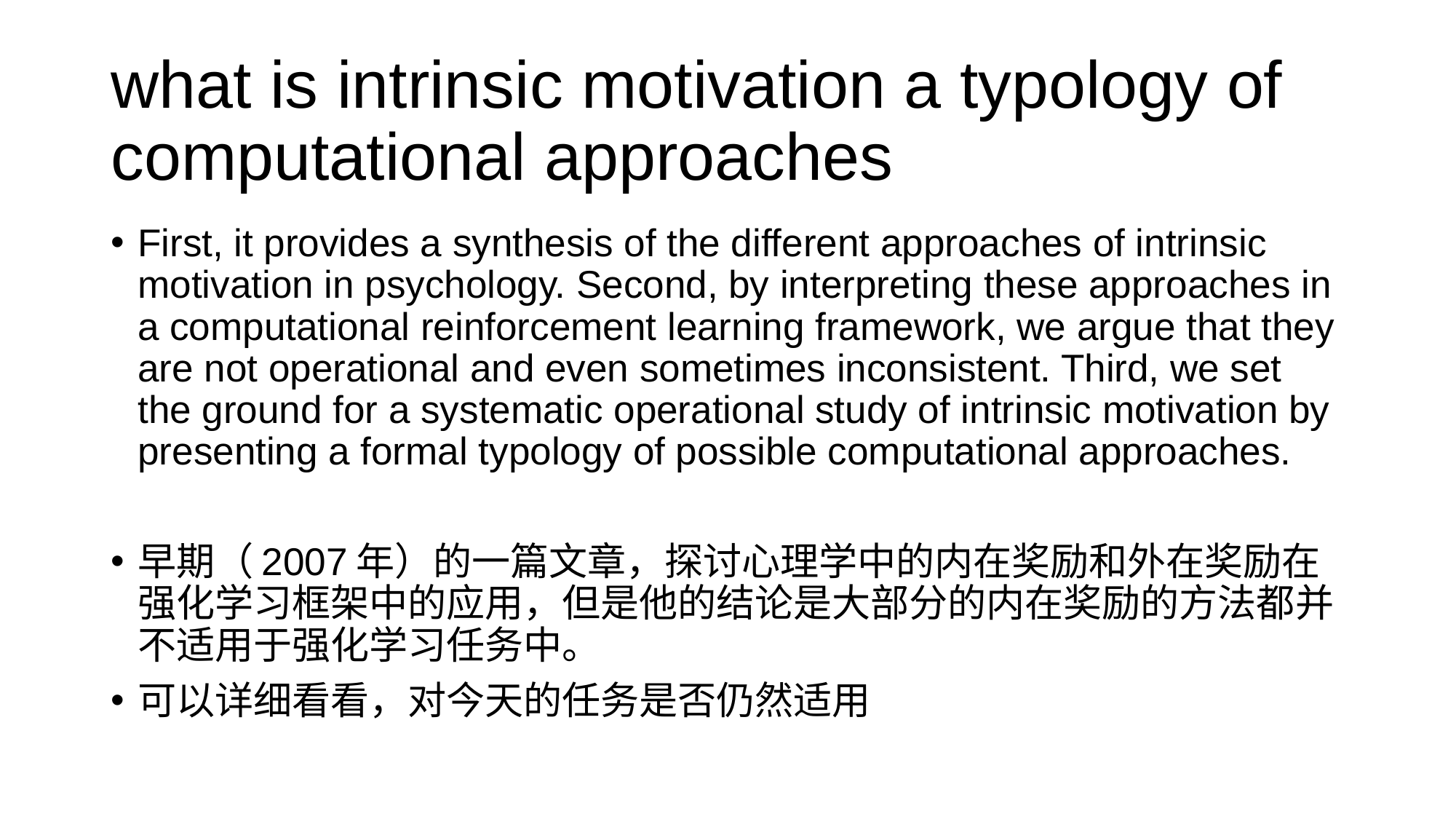

# what is intrinsic motivation a typology of computational approaches
First, it provides a synthesis of the different approaches of intrinsic motivation in psychology. Second, by interpreting these approaches in a computational reinforcement learning framework, we argue that they are not operational and even sometimes inconsistent. Third, we set the ground for a systematic operational study of intrinsic motivation by presenting a formal typology of possible computational approaches.

早期（2007年）的一篇文章，探讨心理学中的内在奖励和外在奖励在强化学习框架中的应用，但是他的结论是大部分的内在奖励的方法都并不适用于强化学习任务中。
可以详细看看，对今天的任务是否仍然适用